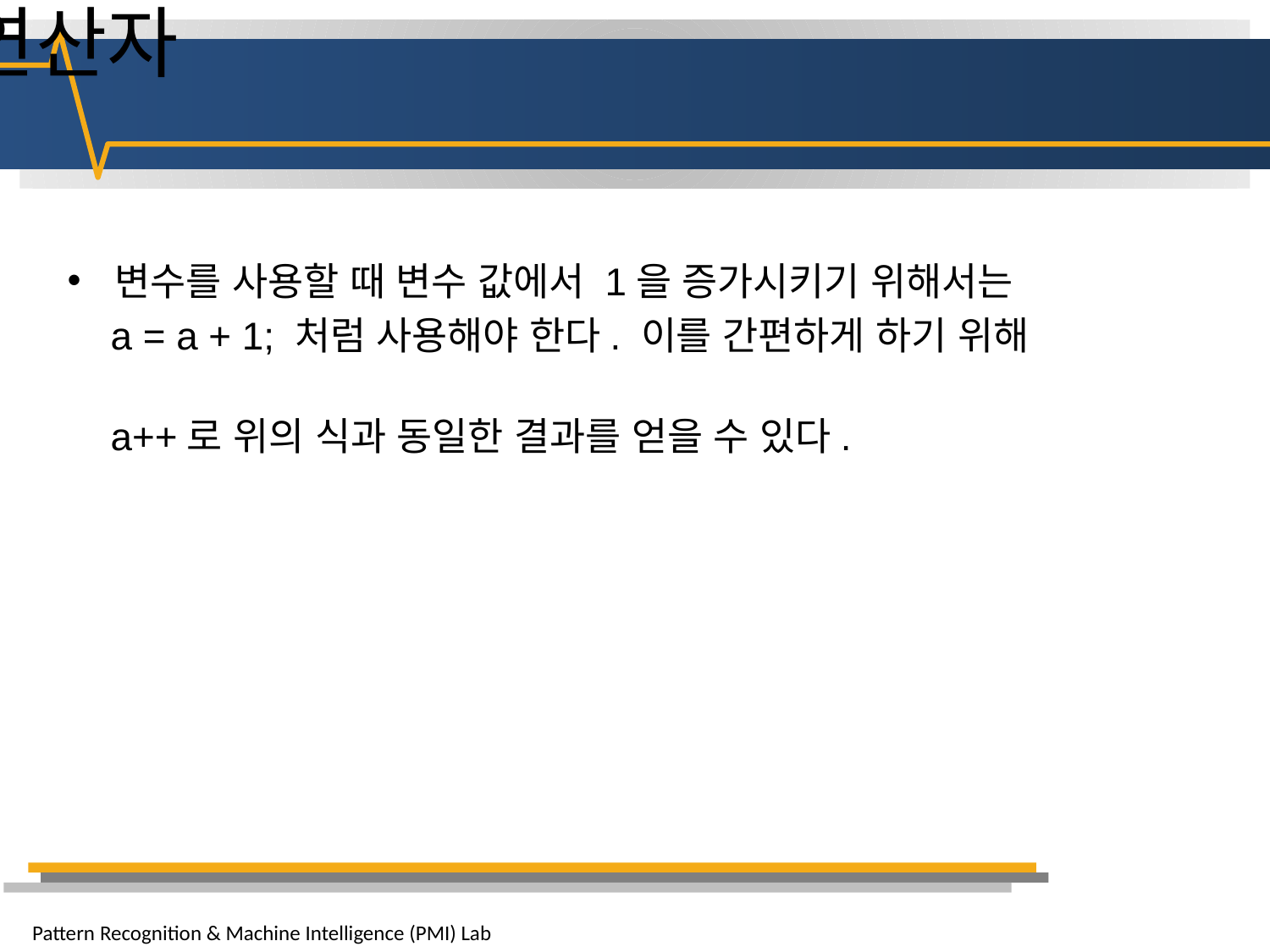

# 증감연산자

변수를 사용할 때 변수 값에서 1을 증가시키기 위해서는
    a = a + 1; 처럼 사용해야 한다. 이를 간편하게 하기 위해
    a++로 위의 식과 동일한 결과를 얻을 수 있다.